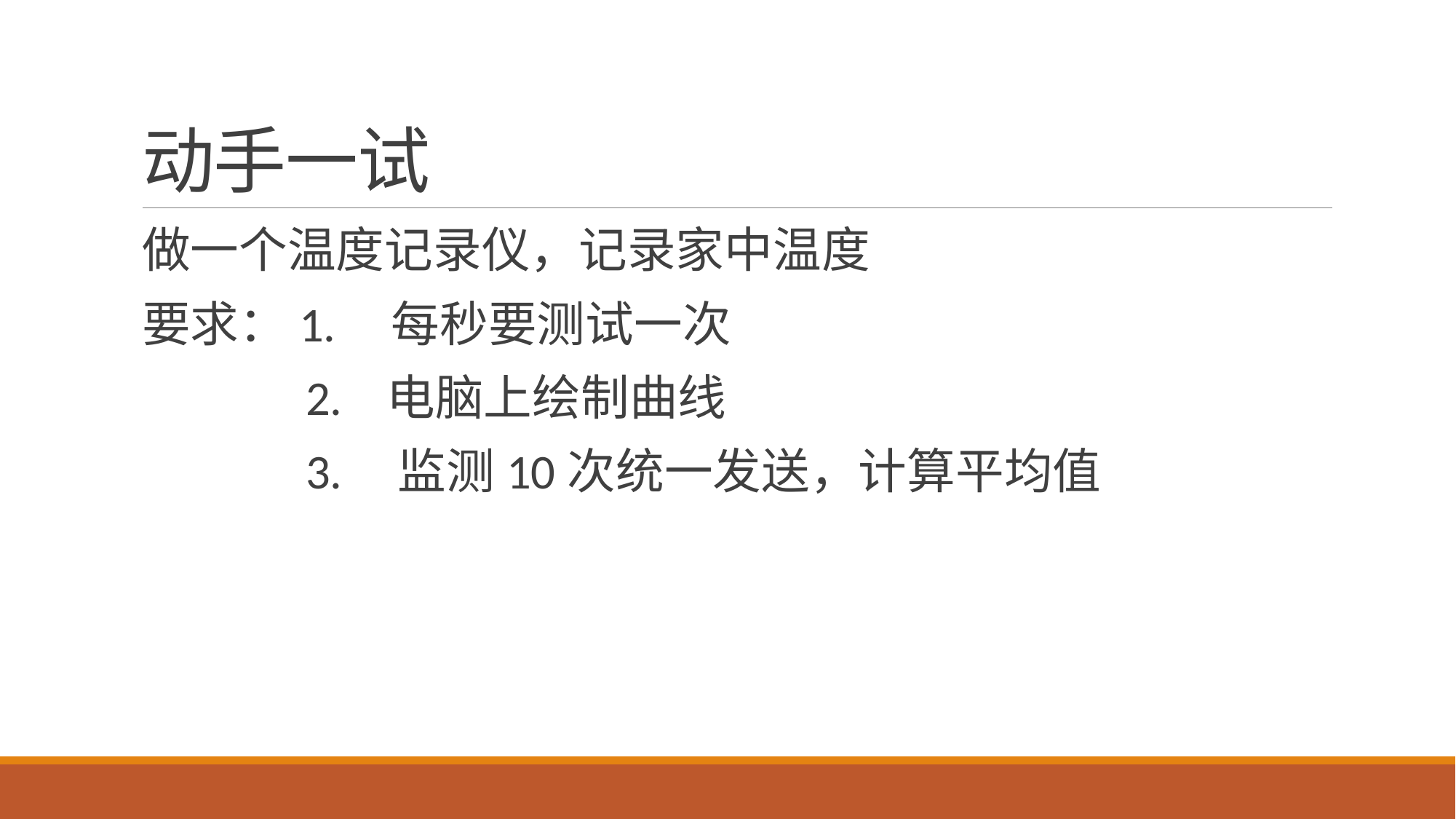

# 动手一试
做一个温度记录仪，记录家中温度
要求：1.    每秒要测试一次
                2.   电脑上绘制曲线
                3.    监测10次统一发送，计算平均值